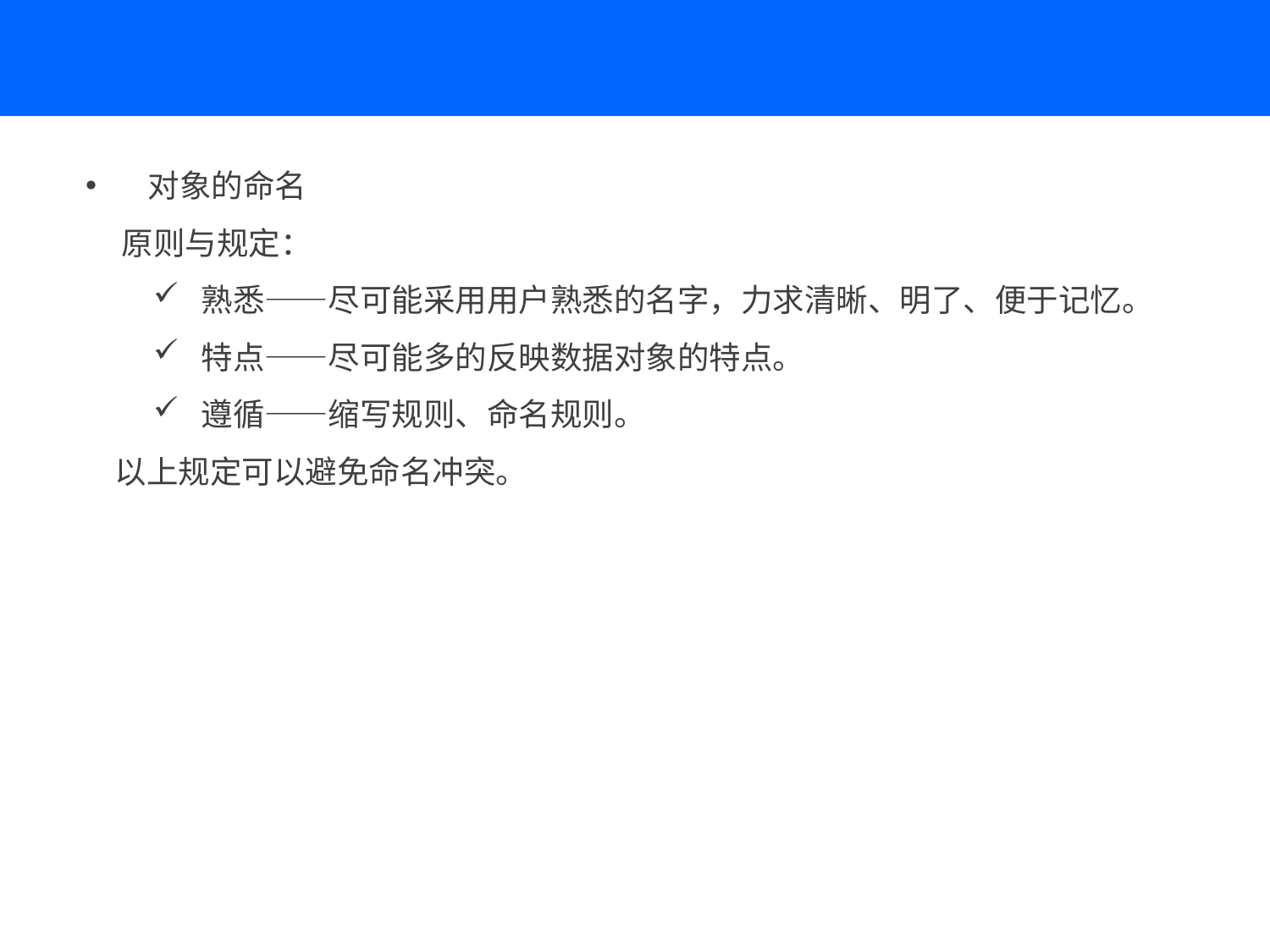

#
 对象的命名
    原则与规定：
  熟悉——尽可能采用用户熟悉的名字，力求清晰、明了、便于记忆。
  特点——尽可能多的反映数据对象的特点。
  遵循——缩写规则、命名规则。
   以上规定可以避免命名冲突。